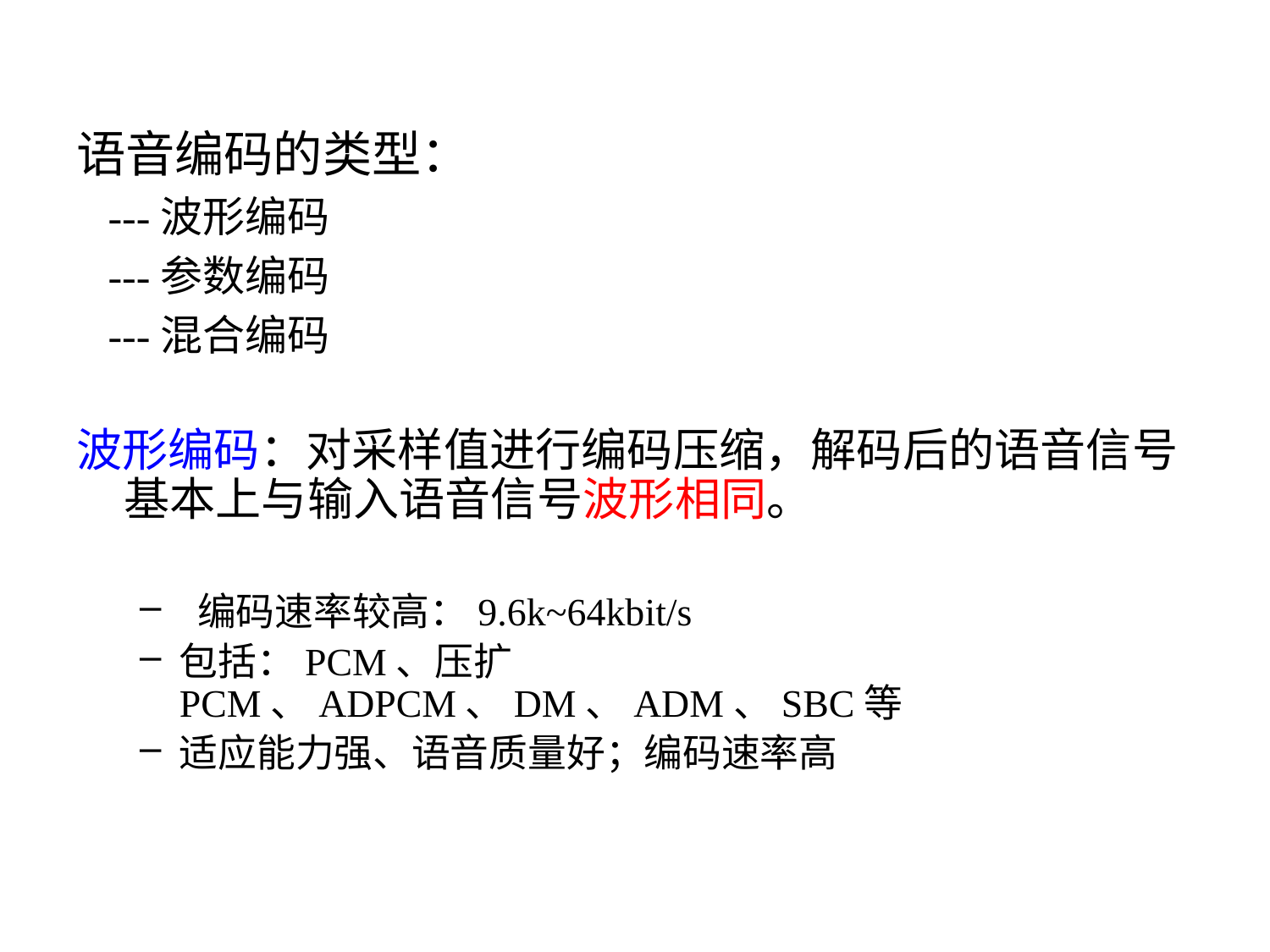

语音编码的类型：
   ---波形编码
   ---参数编码
   ---混合编码

波形编码：对采样值进行编码压缩，解码后的语音信号基本上与输入语音信号波形相同。

 编码速率较高：9.6k~64kbit/s
包括：PCM、压扩PCM、ADPCM、DM、ADM、SBC等
适应能力强、语音质量好；编码速率高